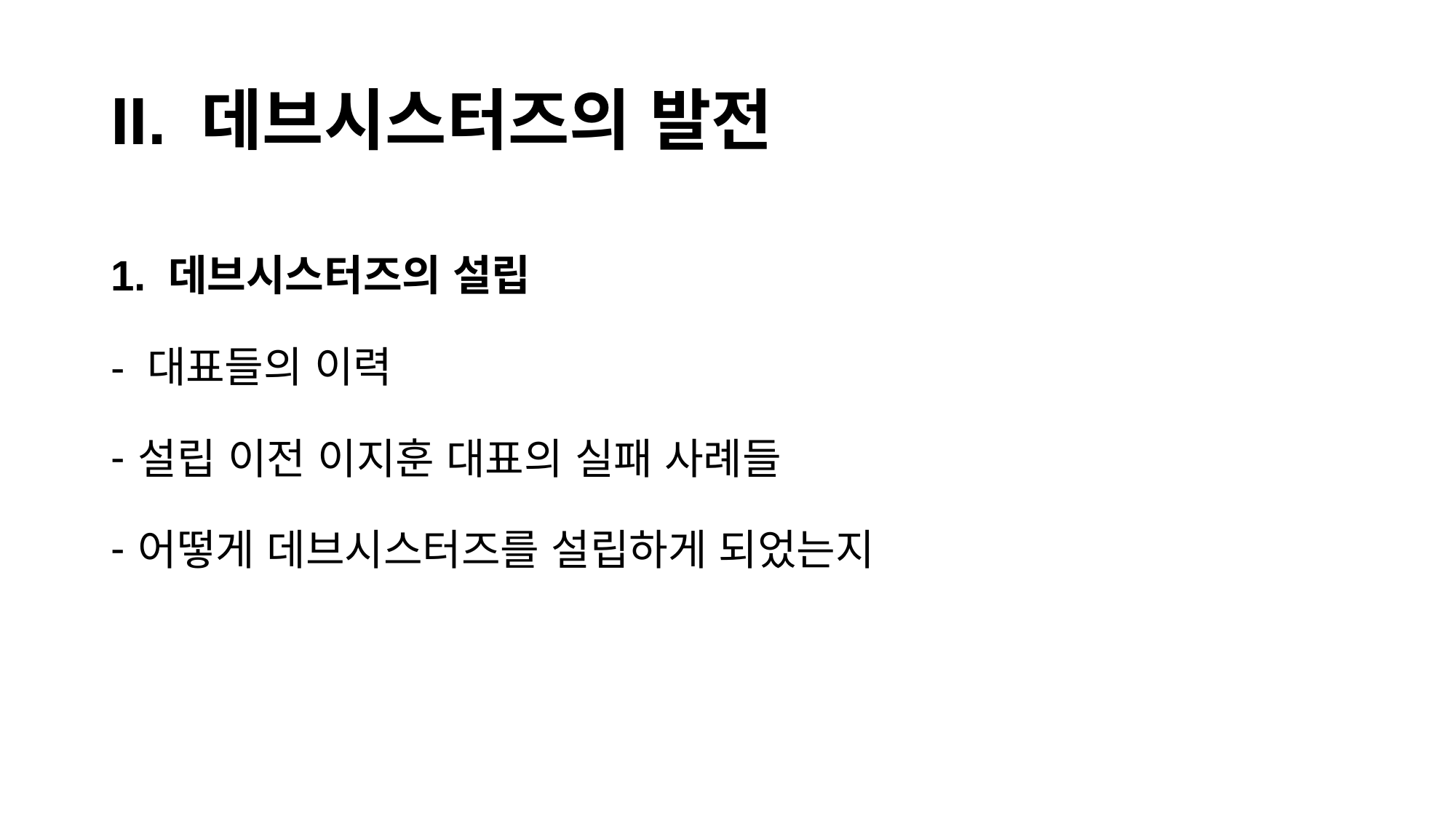

# II. 데브시스터즈의 발전
1. 데브시스터즈의 설립
- 대표들의 이력
설립 이전 이지훈 대표의 실패 사례들
어떻게 데브시스터즈를 설립하게 되었는지